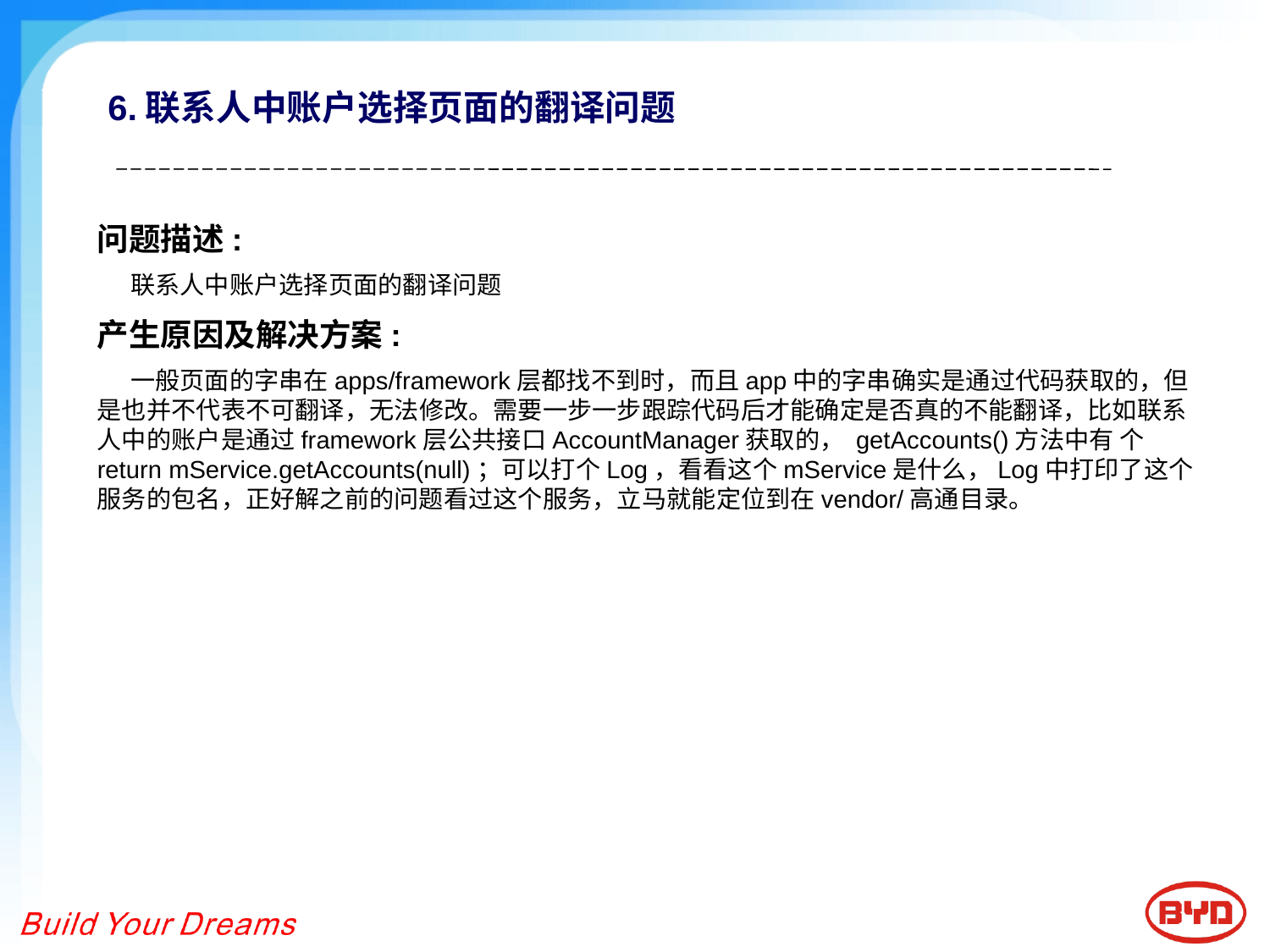

6.联系人中账户选择页面的翻译问题

问题描述:
     联系人中账户选择页面的翻译问题
产生原因及解决方案:
     一般页面的字串在apps/framework层都找不到时，而且app中的字串确实是通过代码获取的，但是也并不代表不可翻译，无法修改。需要一步一步跟踪代码后才能确定是否真的不能翻译，比如联系人中的账户是通过framework层公共接口AccountManager获取的， getAccounts()方法中有 个return mService.getAccounts(null)；可以打个Log，看看这个mService是什么，Log中打印了这个服务的包名，正好解之前的问题看过这个服务，立马就能定位到在vendor/高通目录。